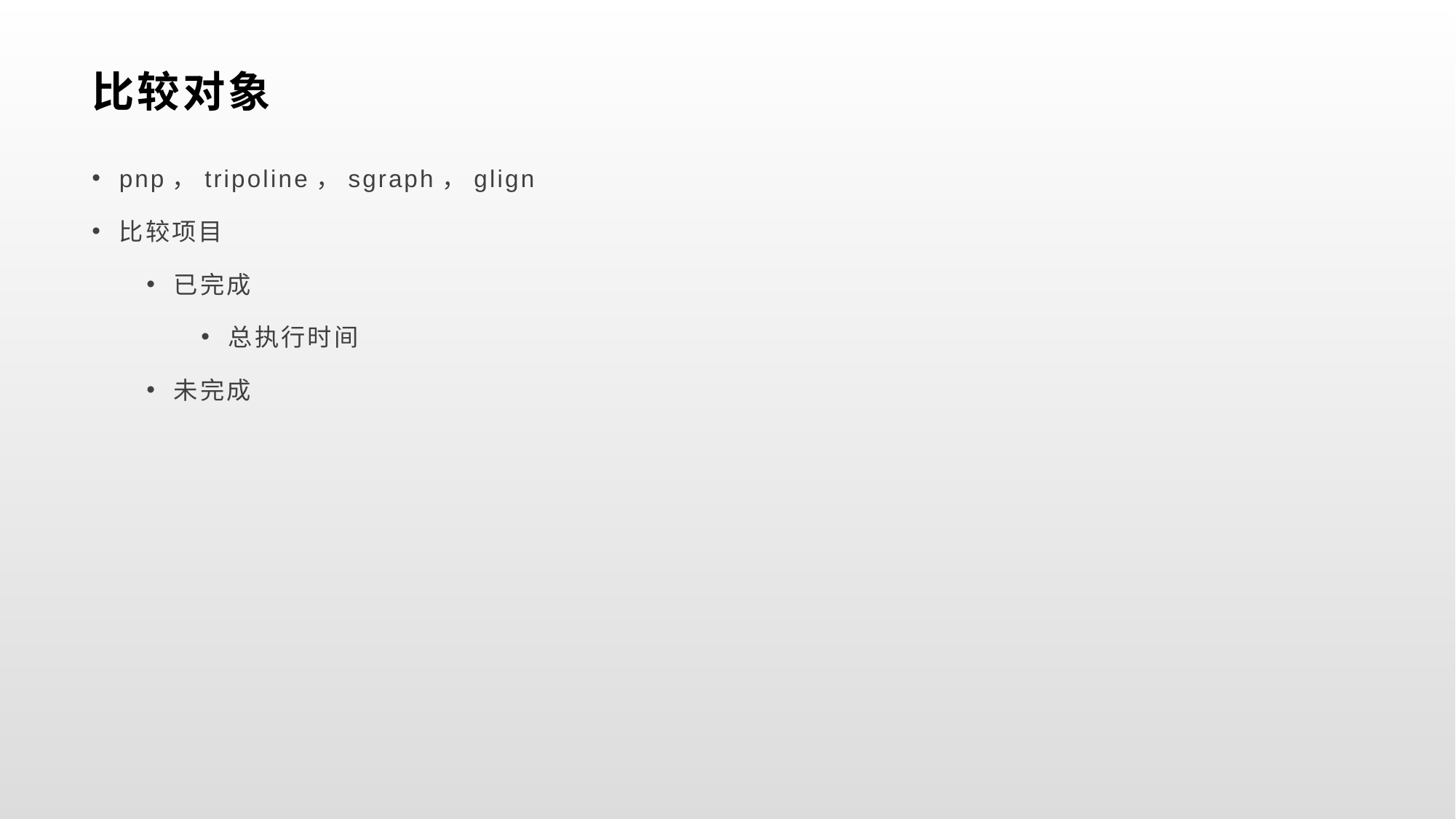

# 比较对象
pnp，tripoline，sgraph，glign
比较项目
已完成
总执行时间
未完成